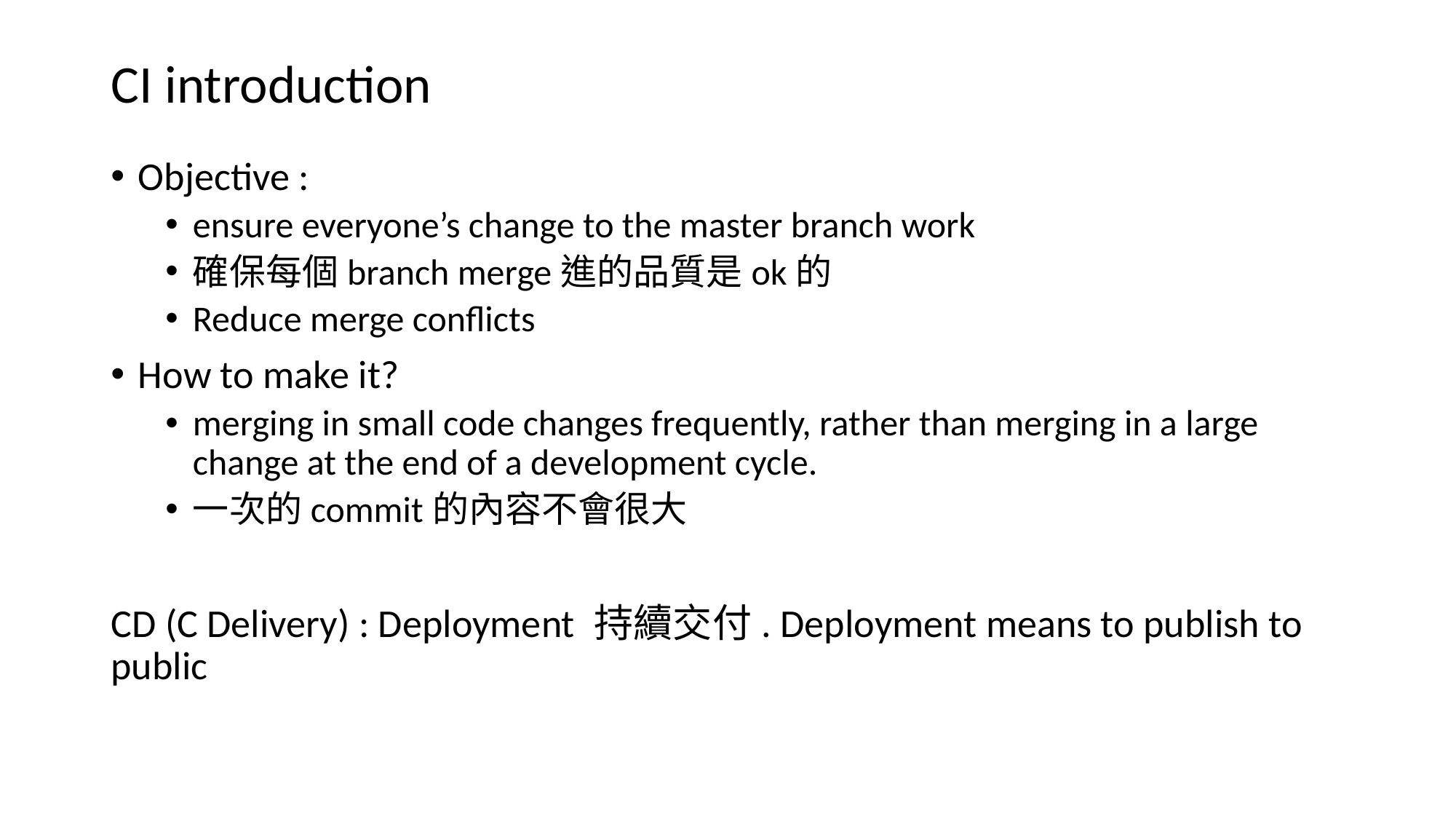

# CI introduction
Objective :
ensure everyone’s change to the master branch work
確保每個branch merge進的品質是ok的
Reduce merge conflicts
How to make it?
merging in small code changes frequently, rather than merging in a large change at the end of a development cycle.
一次的commit的內容不會很大

CD (C Delivery) : Deployment 持續交付. Deployment means to publish to public